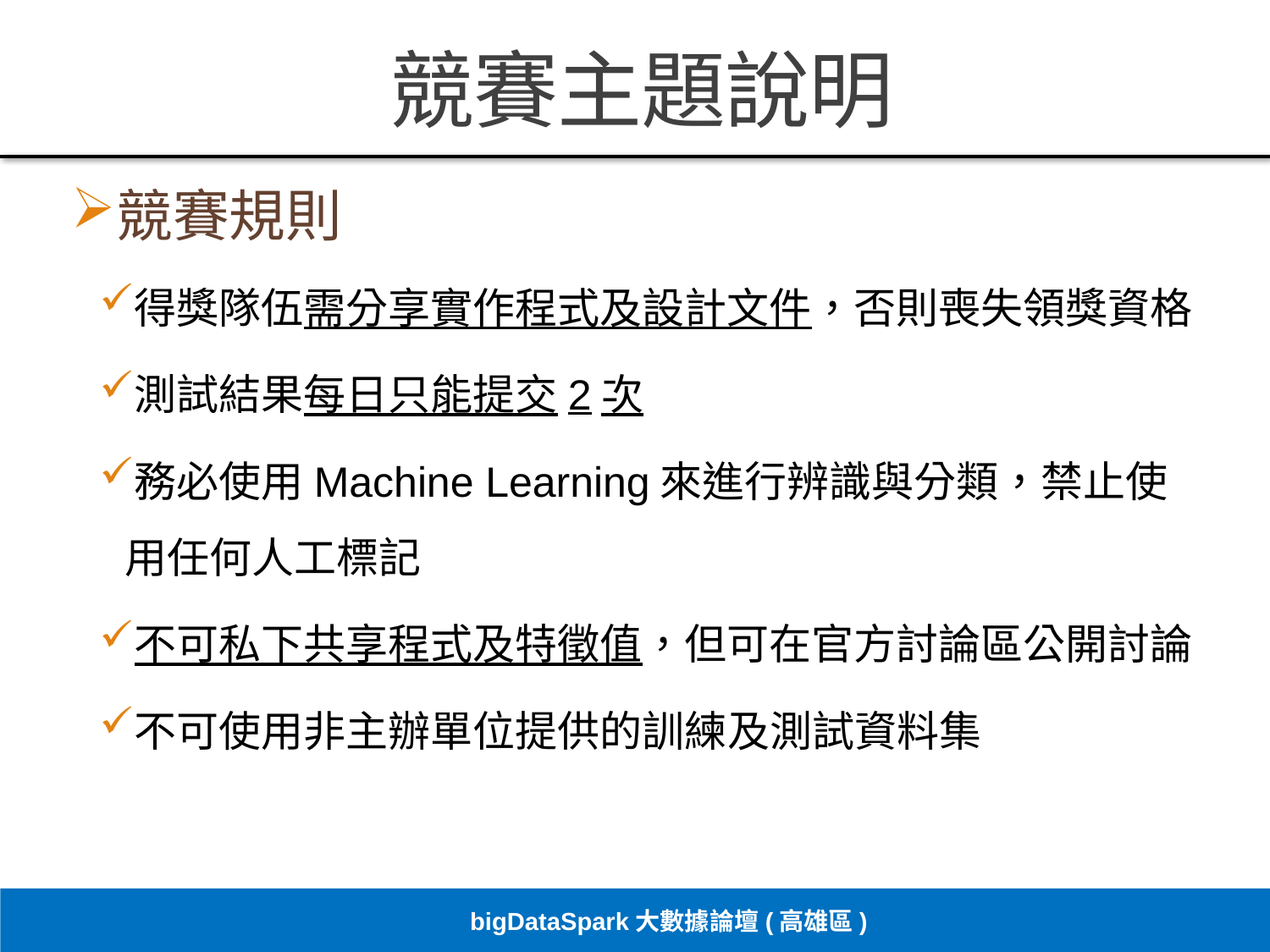

# 競賽主題說明
競賽規則
得獎隊伍需分享實作程式及設計文件，否則喪失領獎資格
測試結果每日只能提交2次
務必使用Machine Learning來進行辨識與分類，禁止使用任何人工標記
不可私下共享程式及特徵值，但可在官方討論區公開討論
不可使用非主辦單位提供的訓練及測試資料集